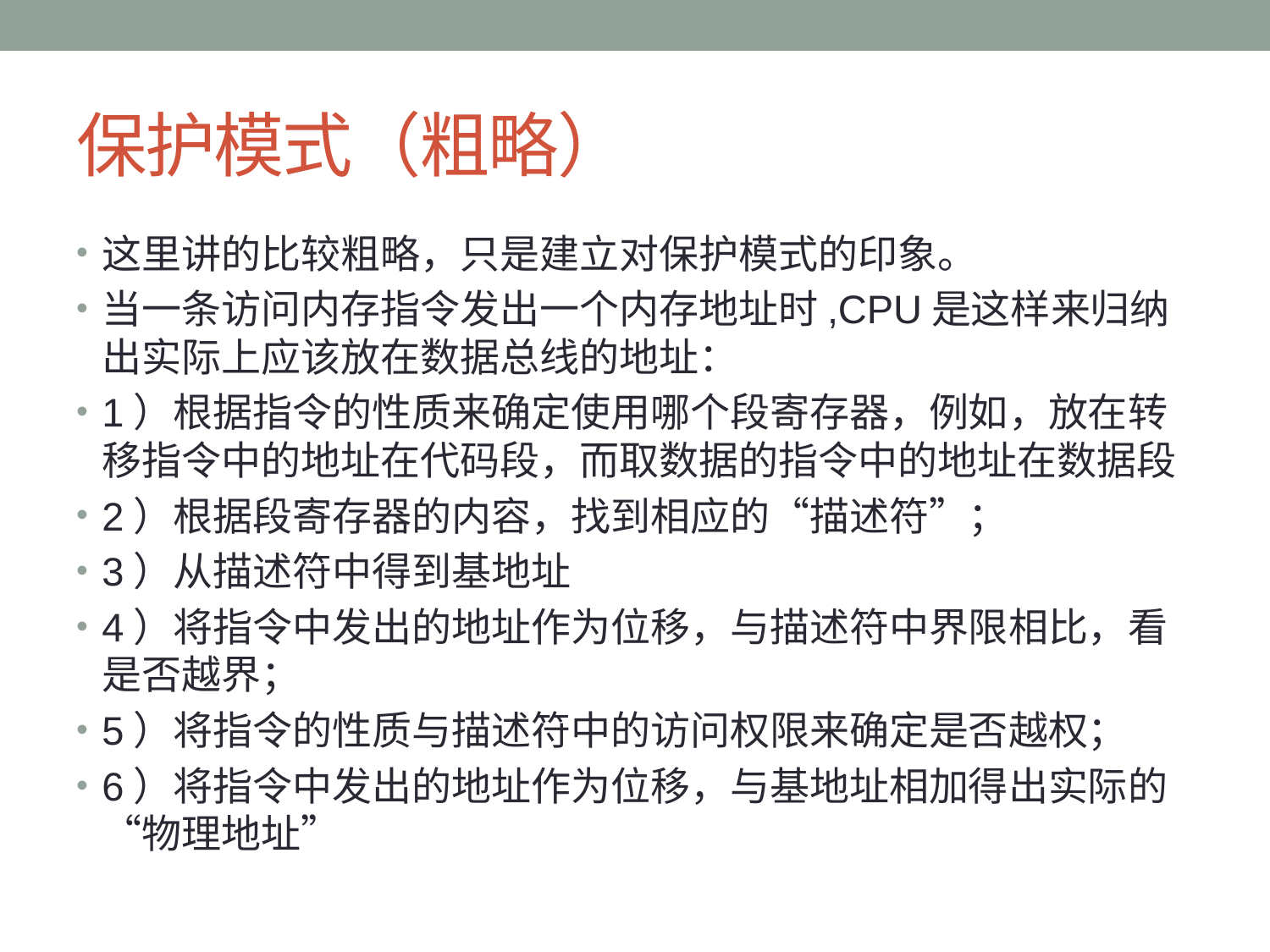

# 保护模式（粗略）
这里讲的比较粗略，只是建立对保护模式的印象。
当一条访问内存指令发出一个内存地址时,CPU是这样来归纳出实际上应该放在数据总线的地址：
1）根据指令的性质来确定使用哪个段寄存器，例如，放在转移指令中的地址在代码段，而取数据的指令中的地址在数据段
2）根据段寄存器的内容，找到相应的“描述符”；
3）从描述符中得到基地址
4）将指令中发出的地址作为位移，与描述符中界限相比，看是否越界；
5）将指令的性质与描述符中的访问权限来确定是否越权；
6）将指令中发出的地址作为位移，与基地址相加得出实际的“物理地址”